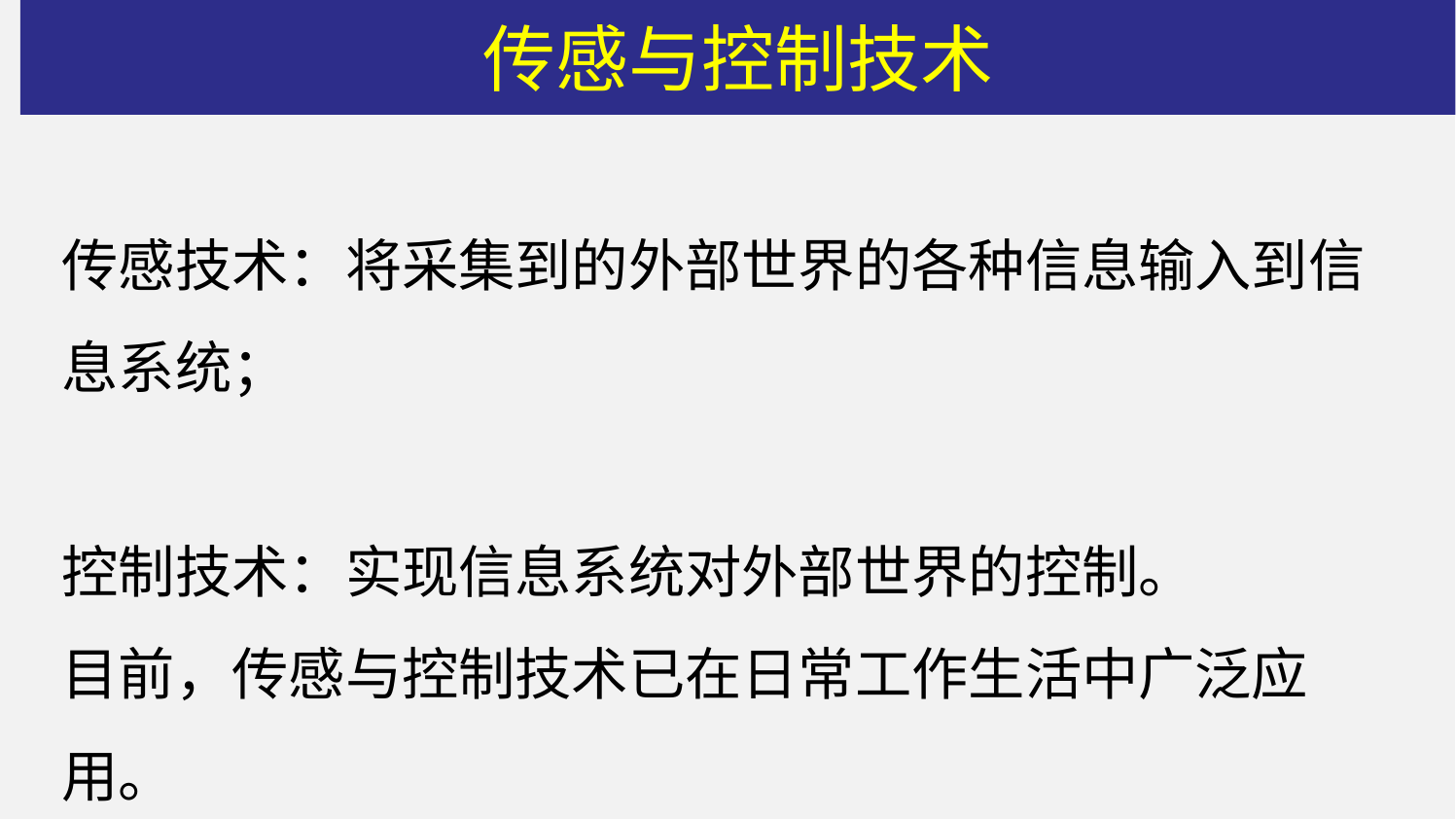

# 传感与控制技术
传感技术：将采集到的外部世界的各种信息输入到信息系统；

控制技术：实现信息系统对外部世界的控制。
目前，传感与控制技术已在日常工作生活中广泛应用。